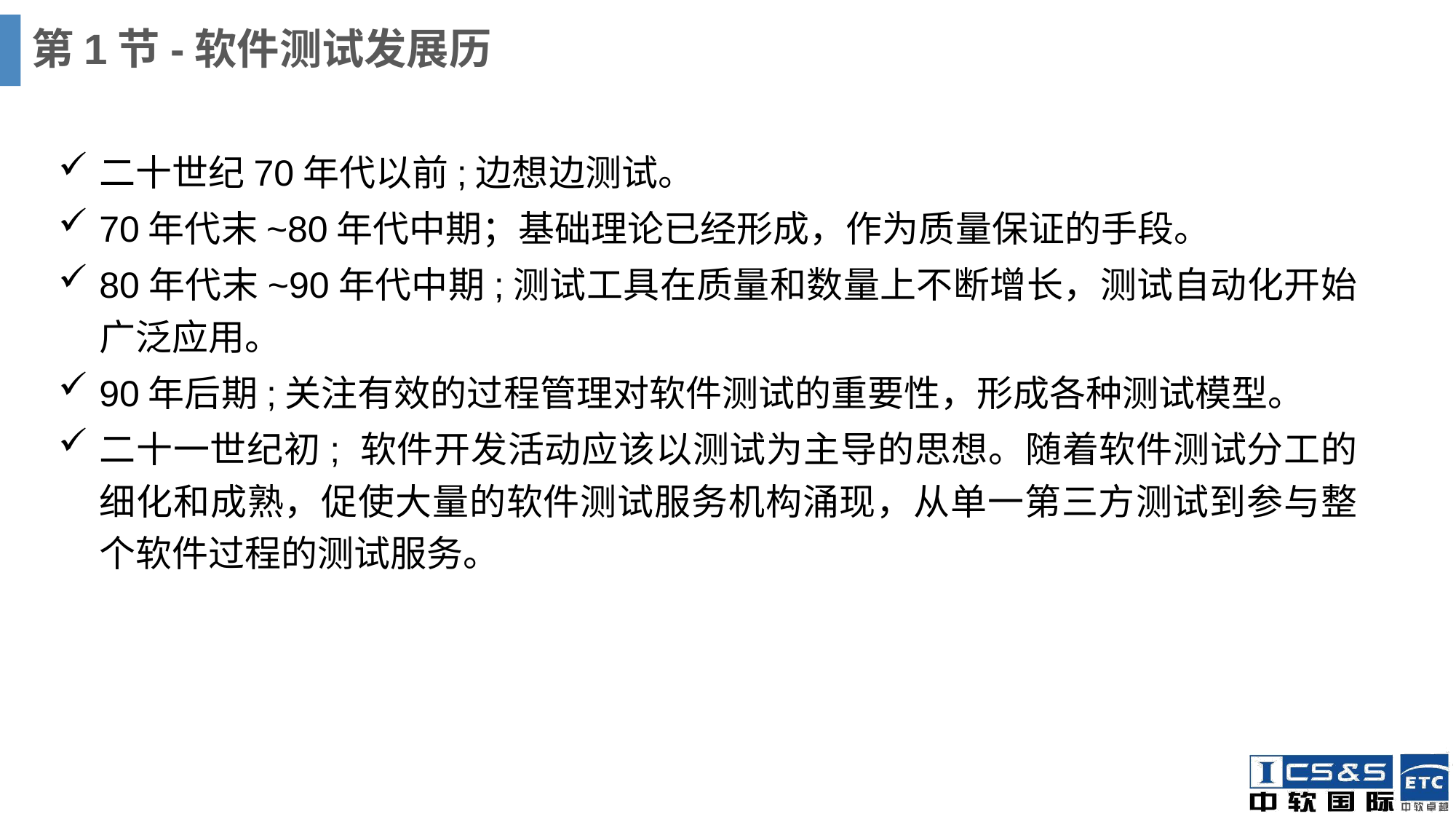

# 第1节-软件测试发展历
二十世纪70年代以前;边想边测试。
70年代末~80年代中期；基础理论已经形成，作为质量保证的手段。
80年代末~90年代中期;测试工具在质量和数量上不断增长，测试自动化开始广泛应用。
90年后期;关注有效的过程管理对软件测试的重要性，形成各种测试模型。
二十一世纪初; 软件开发活动应该以测试为主导的思想。随着软件测试分工的细化和成熟，促使大量的软件测试服务机构涌现，从单一第三方测试到参与整个软件过程的测试服务。